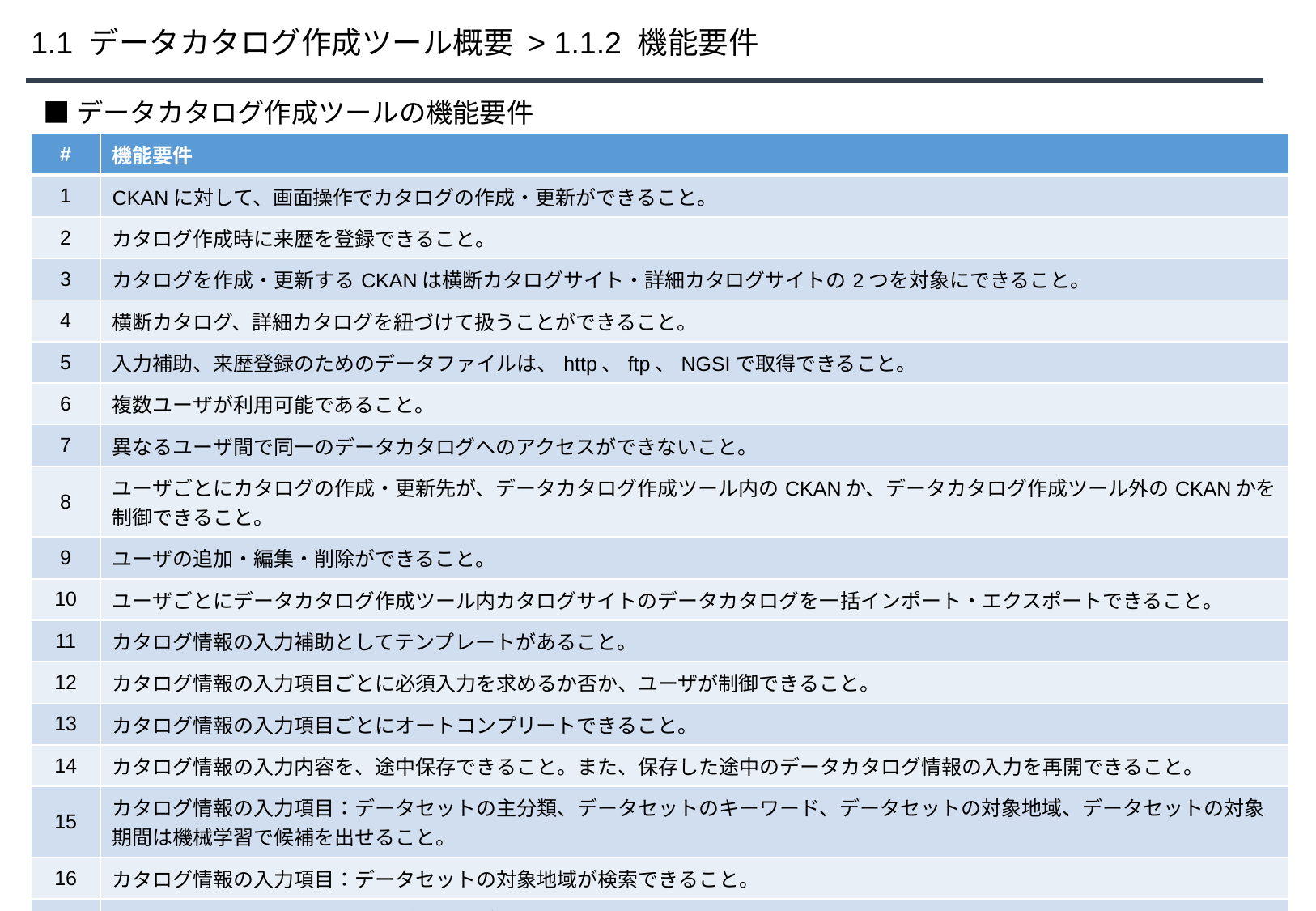

# 1.1 データカタログ作成ツール概要 > 1.1.2 機能要件
■データカタログ作成ツールの機能要件
| # | 機能要件 |
| --- | --- |
| 1 | CKANに対して、画面操作でカタログの作成・更新ができること。 |
| 2 | カタログ作成時に来歴を登録できること。 |
| 3 | カタログを作成・更新するCKANは横断カタログサイト・詳細カタログサイトの2つを対象にできること。 |
| 4 | 横断カタログ、詳細カタログを紐づけて扱うことができること。 |
| 5 | 入力補助、来歴登録のためのデータファイルは、http、ftp、NGSIで取得できること。 |
| 6 | 複数ユーザが利用可能であること。 |
| 7 | 異なるユーザ間で同一のデータカタログへのアクセスができないこと。 |
| 8 | ユーザごとにカタログの作成・更新先が、データカタログ作成ツール内のCKANか、データカタログ作成ツール外のCKANかを制御できること。 |
| 9 | ユーザの追加・編集・削除ができること。 |
| 10 | ユーザごとにデータカタログ作成ツール内カタログサイトのデータカタログを一括インポート・エクスポートできること。 |
| 11 | カタログ情報の入力補助としてテンプレートがあること。 |
| 12 | カタログ情報の入力項目ごとに必須入力を求めるか否か、ユーザが制御できること。 |
| 13 | カタログ情報の入力項目ごとにオートコンプリートできること。 |
| 14 | カタログ情報の入力内容を、途中保存できること。また、保存した途中のデータカタログ情報の入力を再開できること。 |
| 15 | カタログ情報の入力項目：データセットの主分類、データセットのキーワード、データセットの対象地域、データセットの対象期間は機械学習で候補を出せること。 |
| 16 | カタログ情報の入力項目：データセットの対象地域が検索できること。 |
| 17 | カタログ情報の列挙型入力項目が語彙リポジトリと連携できること。 |